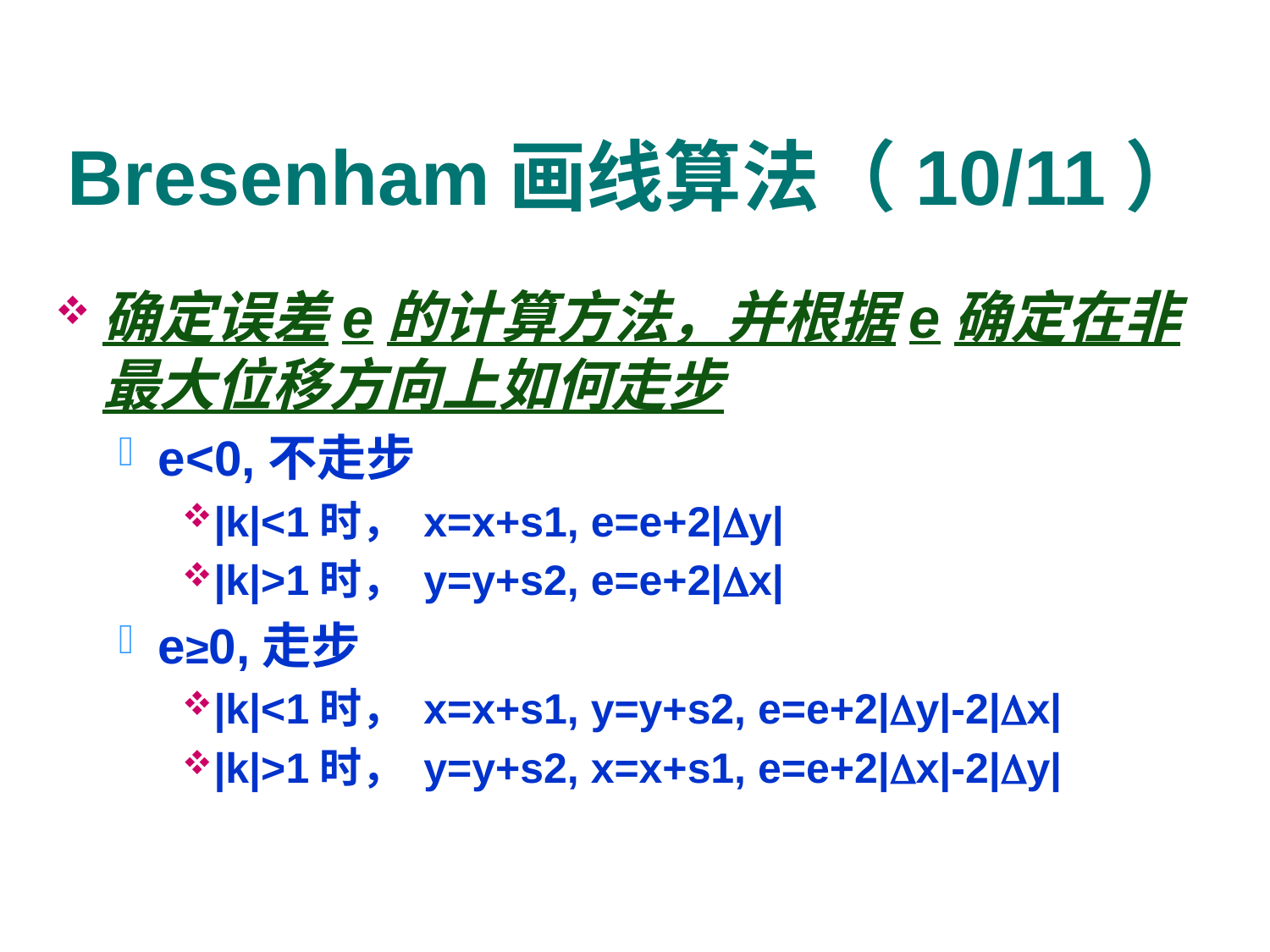

# Bresenham画线算法（10/11）
确定误差e的计算方法，并根据e确定在非最大位移方向上如何走步
e<0,不走步
|k|<1时， x=x+s1, e=e+2|Δy|
|k|>1时， y=y+s2, e=e+2|Δx|
e≥0,走步
|k|<1时， x=x+s1, y=y+s2, e=e+2|Δy|-2|Δx|
|k|>1时， y=y+s2, x=x+s1, e=e+2|Δx|-2|Δy|